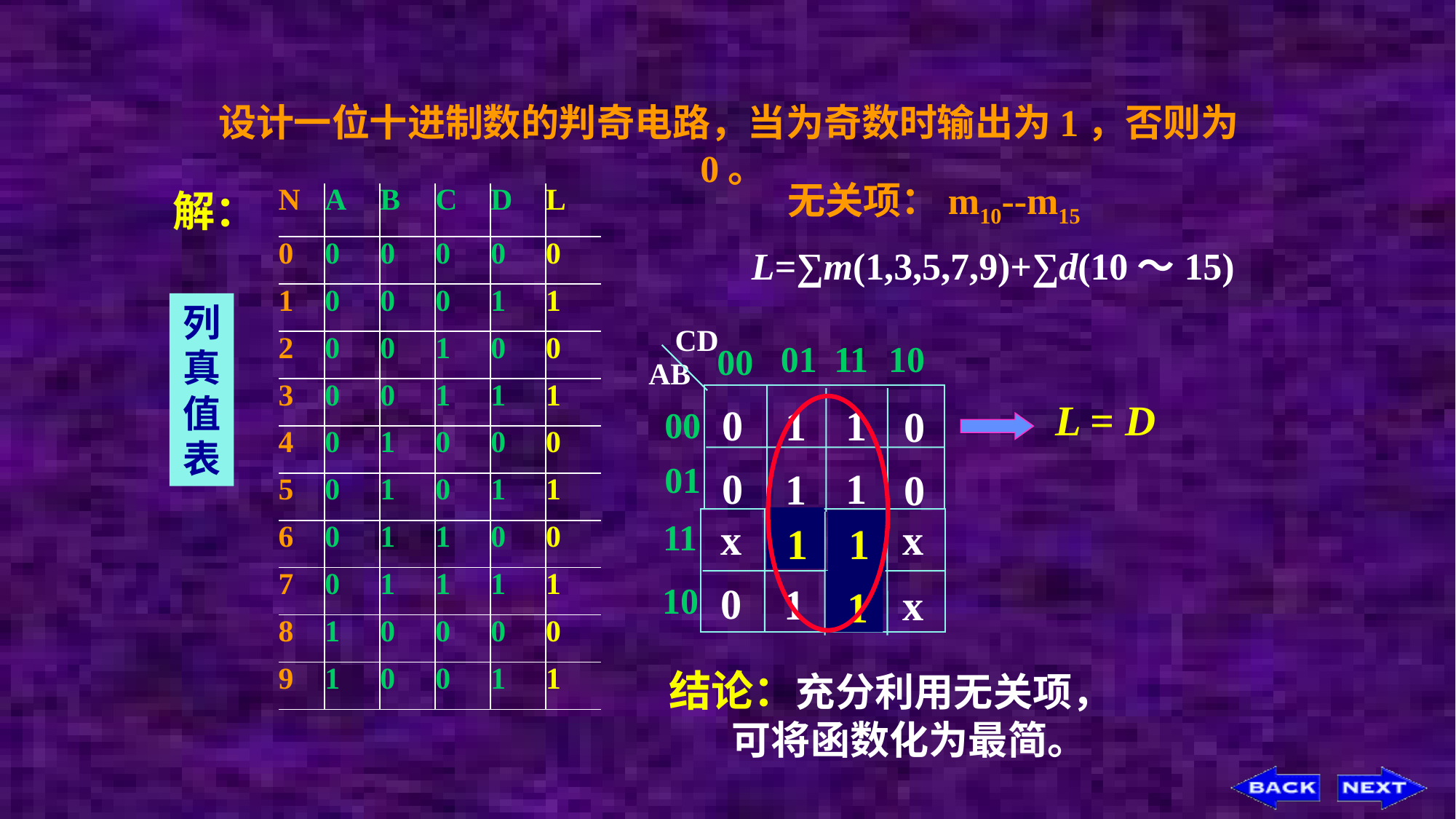

设计一位十进制数的判奇电路，当为奇数时输出为1，否则为0。
无关项：m10--m15
解：
| N | A | B | C | D | L |
| --- | --- | --- | --- | --- | --- |
| 0 | 0 | 0 | 0 | 0 | 0 |
| 1 | 0 | 0 | 0 | 1 | 1 |
| 2 | 0 | 0 | 1 | 0 | 0 |
| 3 | 0 | 0 | 1 | 1 | 1 |
| 4 | 0 | 1 | 0 | 0 | 0 |
| 5 | 0 | 1 | 0 | 1 | 1 |
| 6 | 0 | 1 | 1 | 0 | 0 |
| 7 | 0 | 1 | 1 | 1 | 1 |
| 8 | 1 | 0 | 0 | 0 | 0 |
| 9 | 1 | 0 | 0 | 1 | 1 |
L=∑m(1,3,5,7,9)+∑d(10～15)
列真值表
CD
01
11
10
00
AB

00
01

11
10
L = D

0
1
1
0

0
1
1
0
x
x
x
x
x
x

1
1
1
0
1

结论：充分利用无关项，
      可将函数化为最简。